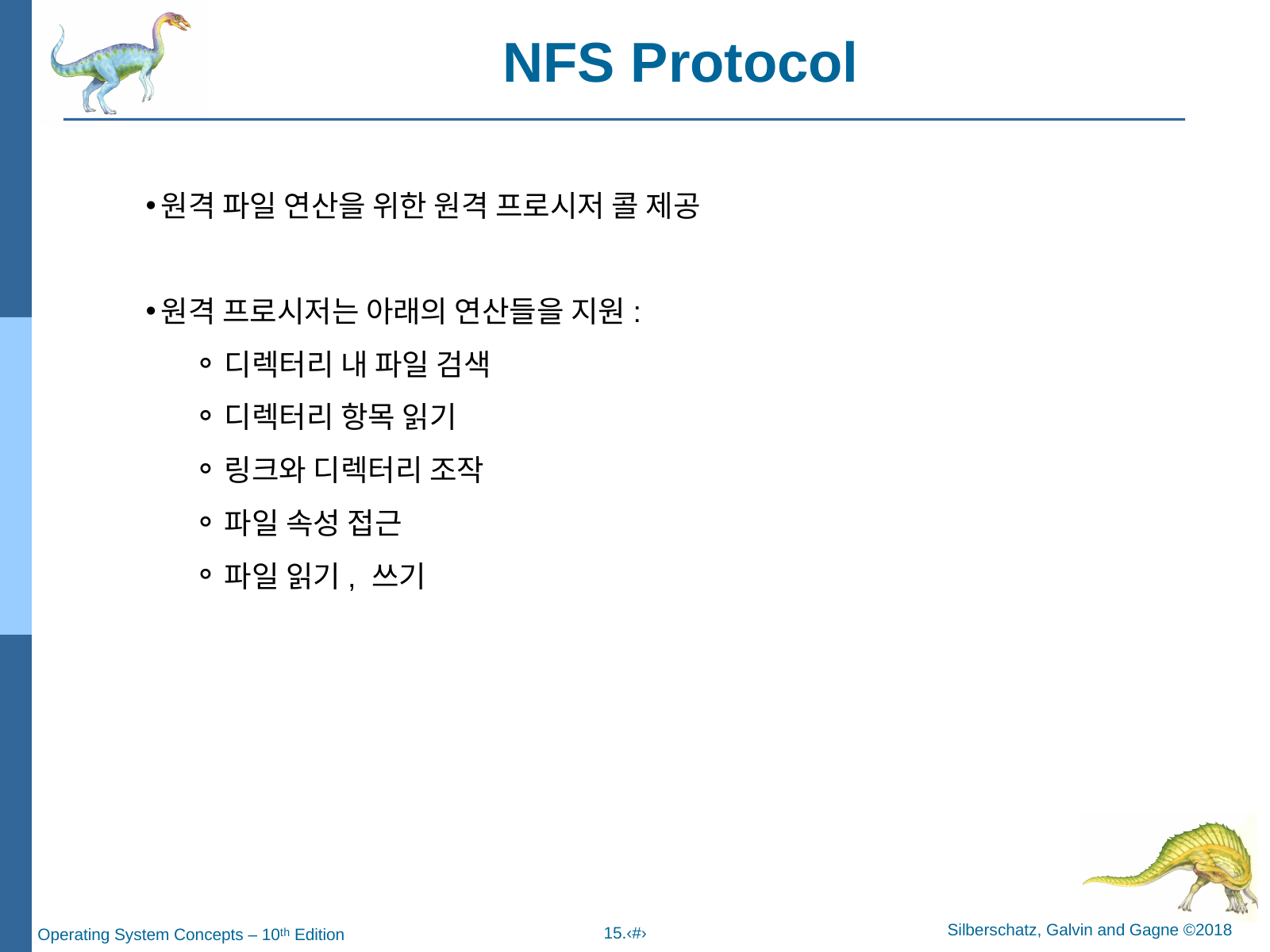

NFS Protocol

원격 파일 연산을 위한 원격 프로시저 콜 제공

원격 프로시저는 아래의 연산들을 지원:
디렉터리 내 파일 검색
디렉터리 항목 읽기
링크와 디렉터리 조작
파일 속성 접근
파일 읽기, 쓰기

Silberschatz, Galvin and Gagne ©2018
15.‹#›
Operating System Concepts – 10ᵗʰ Edition